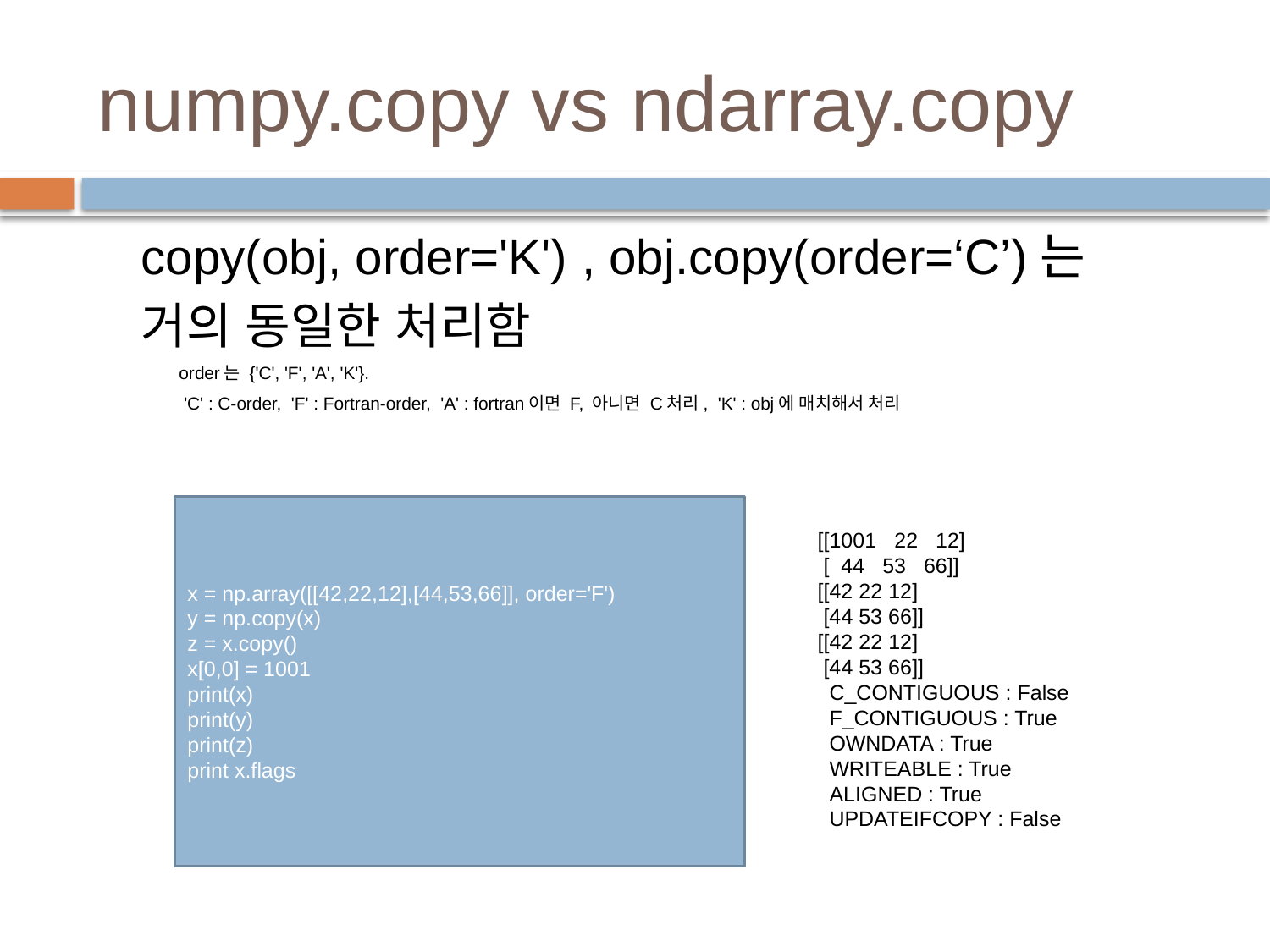

# numpy.copy vs ndarray.copy
copy(obj, order='K') , obj.copy(order=‘C’)는
거의 동일한 처리함
order는 {'C', 'F', 'A', 'K'}.
 'C' : C-order,  'F' : Fortran-order,  'A' : fortran이면 F, 아니면 C처리,  'K' : obj에 매치해서 처리
x = np.array([[42,22,12],[44,53,66]], order='F')
y = np.copy(x)
z = x.copy()
x[0,0] = 1001
print(x)
print(y)
print(z)
print x.flags
[[1001   22   12]
 [  44   53   66]]
[[42 22 12]
 [44 53 66]]
[[42 22 12]
 [44 53 66]]
  C_CONTIGUOUS : False
  F_CONTIGUOUS : True
  OWNDATA : True
  WRITEABLE : True
  ALIGNED : True
  UPDATEIFCOPY : False